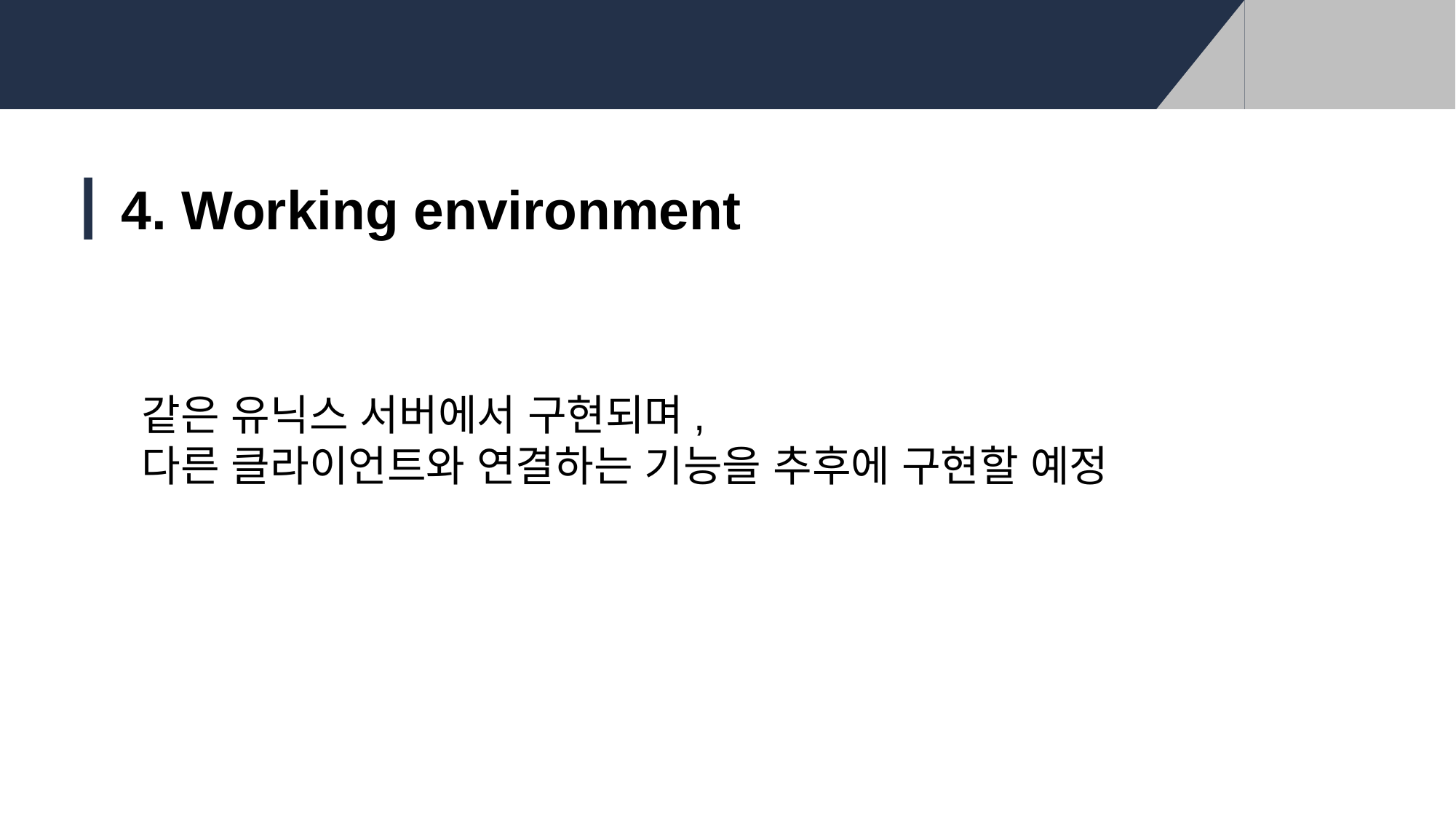

4. Working environment

같은 유닉스 서버에서 구현되며,
다른 클라이언트와 연결하는 기능을 추후에 구현할 예정